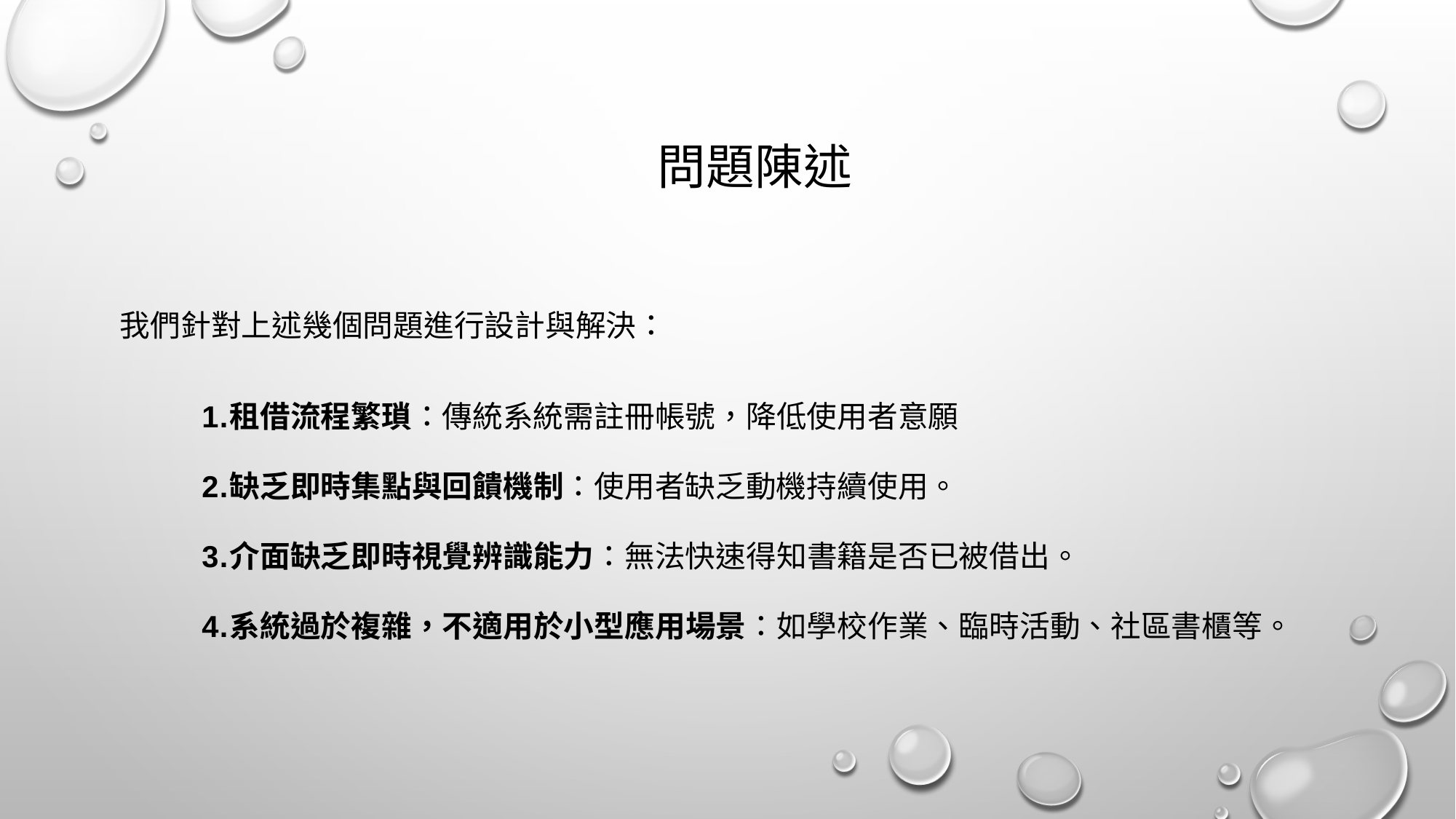

# 問題陳述
我們針對上述幾個問題進行設計與解決：
租借流程繁瑣：傳統系統需註冊帳號，降低使用者意願
缺乏即時集點與回饋機制：使用者缺乏動機持續使用。
介面缺乏即時視覺辨識能力：無法快速得知書籍是否已被借出。
系統過於複雜，不適用於小型應用場景：如學校作業、臨時活動、社區書櫃等。